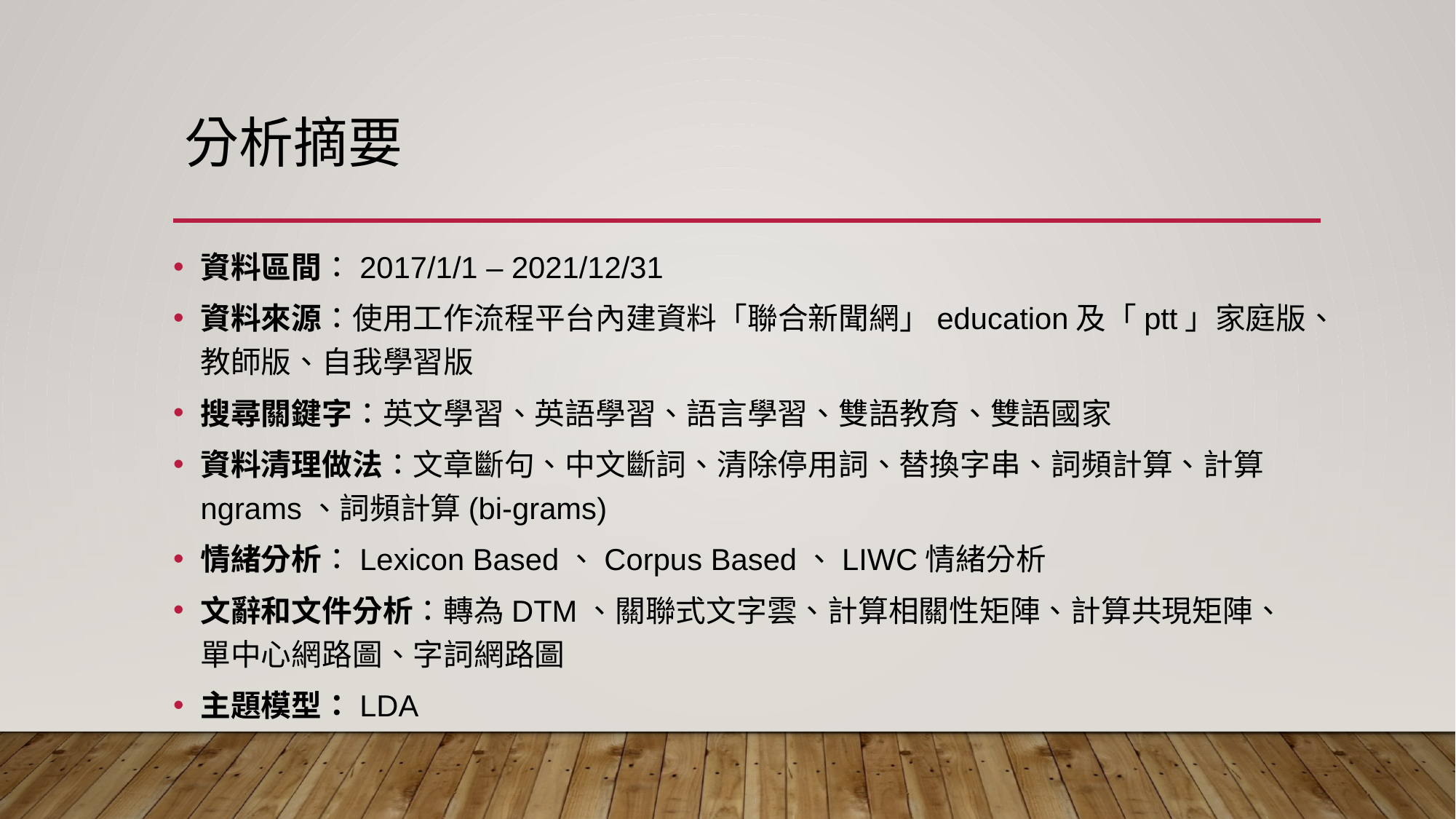

# 分析摘要
資料區間：2017/1/1 – 2021/12/31
資料來源：使用工作流程平台內建資料「聯合新聞網」education及「ptt」家庭版、教師版、自我學習版
搜尋關鍵字：英文學習、英語學習、語言學習、雙語教育、雙語國家
資料清理做法：文章斷句、中文斷詞、清除停用詞、替換字串、詞頻計算、計算ngrams、詞頻計算(bi-grams)
情緒分析：Lexicon Based、Corpus Based、LIWC情緒分析
文辭和文件分析：轉為DTM、關聯式文字雲、計算相關性矩陣、計算共現矩陣、單中心網路圖、字詞網路圖
主題模型：LDA